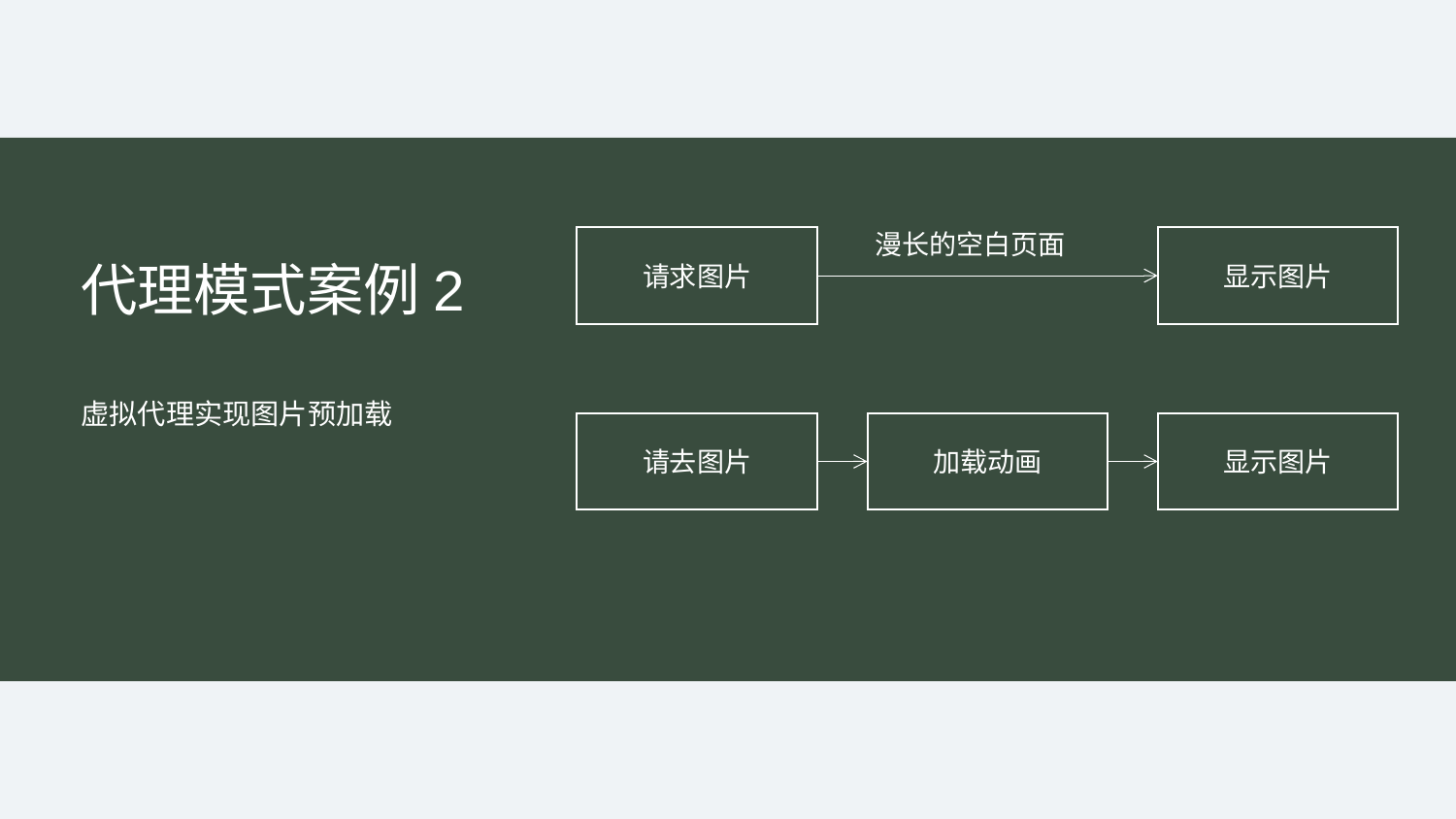

漫长的空白页面
请求图片
显示图片
代理模式案例2
虚拟代理实现图片预加载
请去图片
加载动画
显示图片